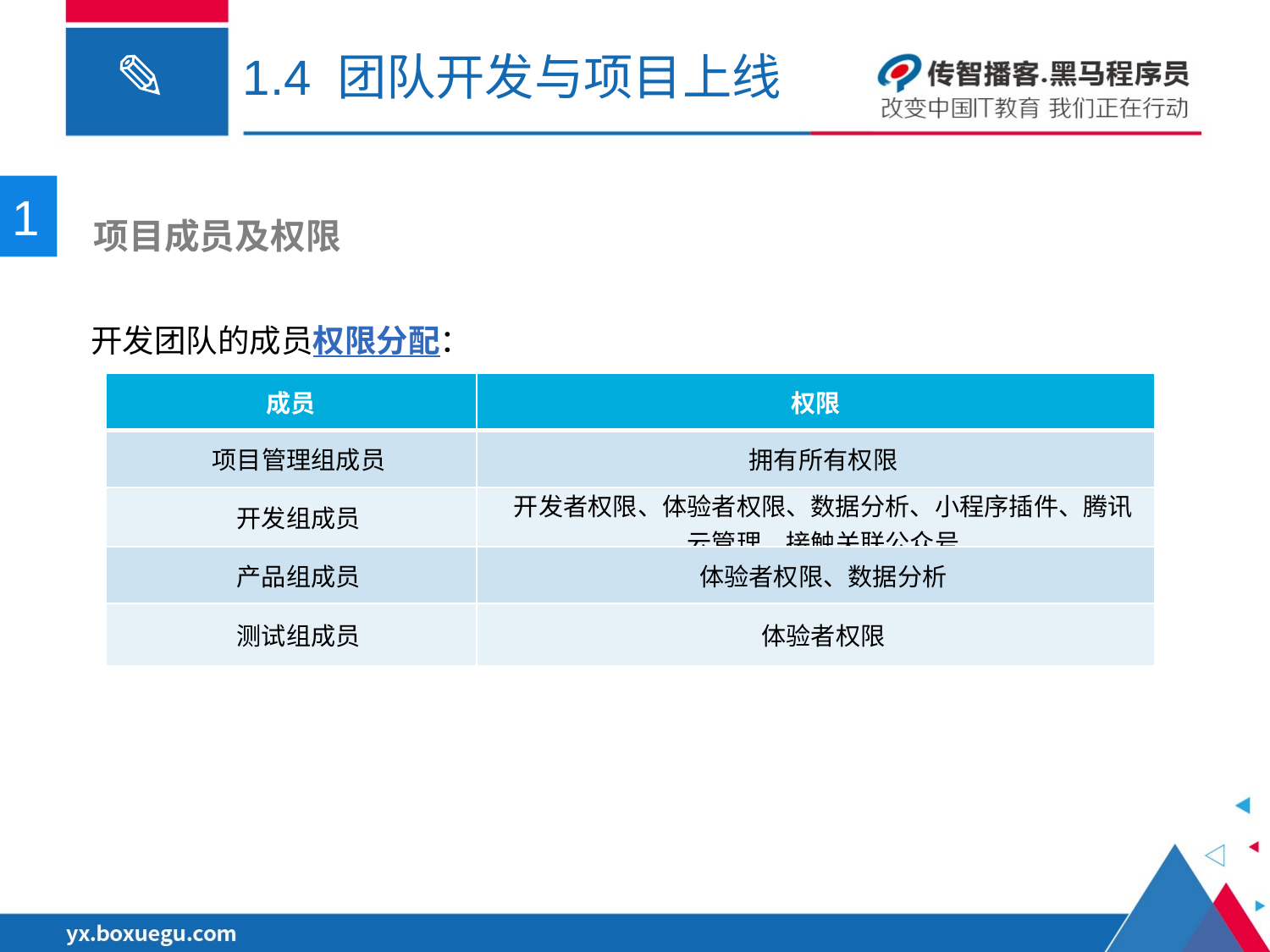

# 1.4 团队开发与项目上线

1
  项目成员及权限
开发团队的成员权限分配：
| 成员 | 权限 |
| --- | --- |
| 项目管理组成员 | 拥有所有权限 |
| 开发组成员 | 开发者权限、体验者权限、数据分析、小程序插件、腾讯云管理、接触关联公众号 |
| 产品组成员 | 体验者权限、数据分析 |
| 测试组成员 | 体验者权限 |